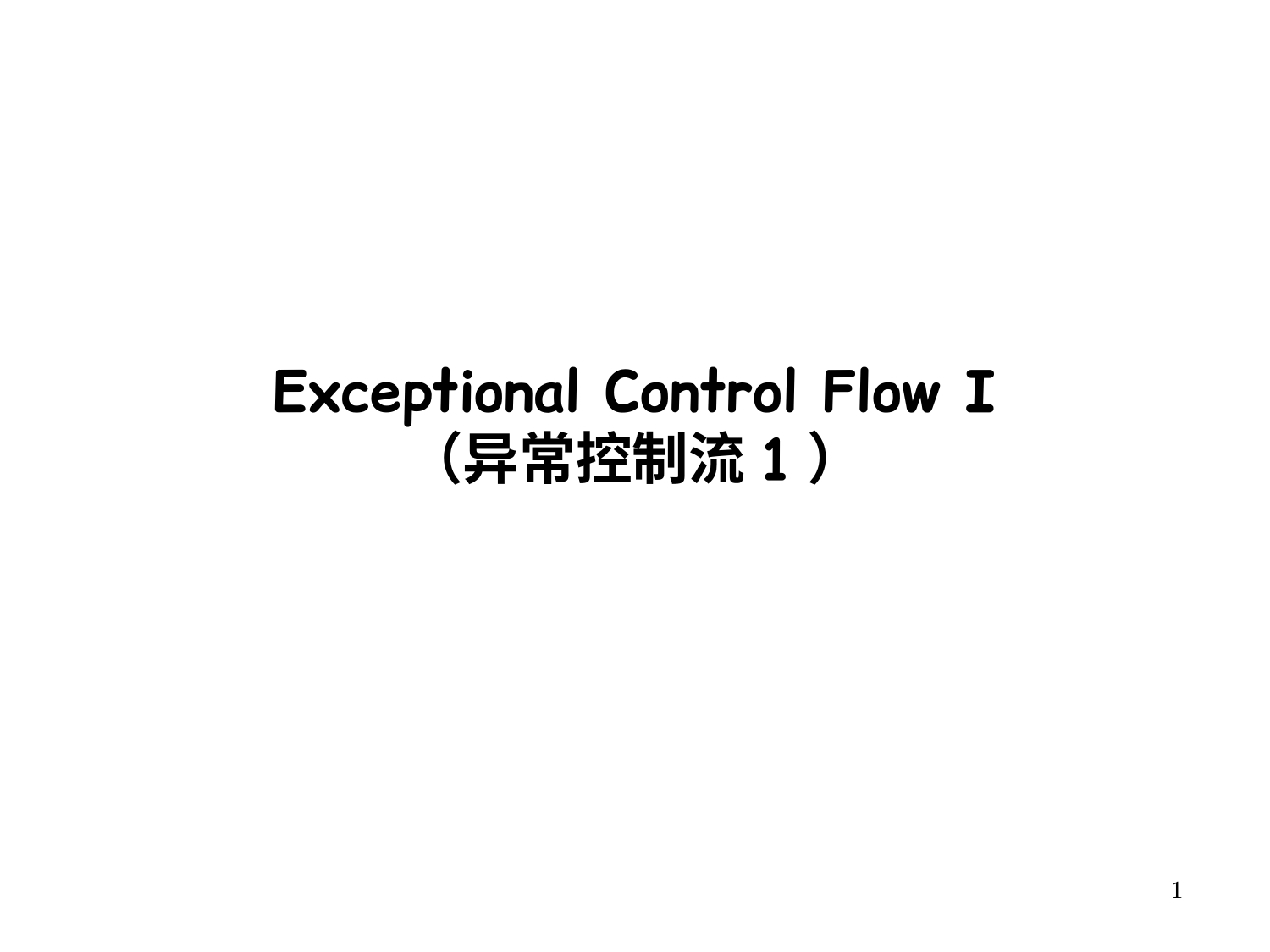

Exceptional Control Flow I
（异常控制流1）
# 1